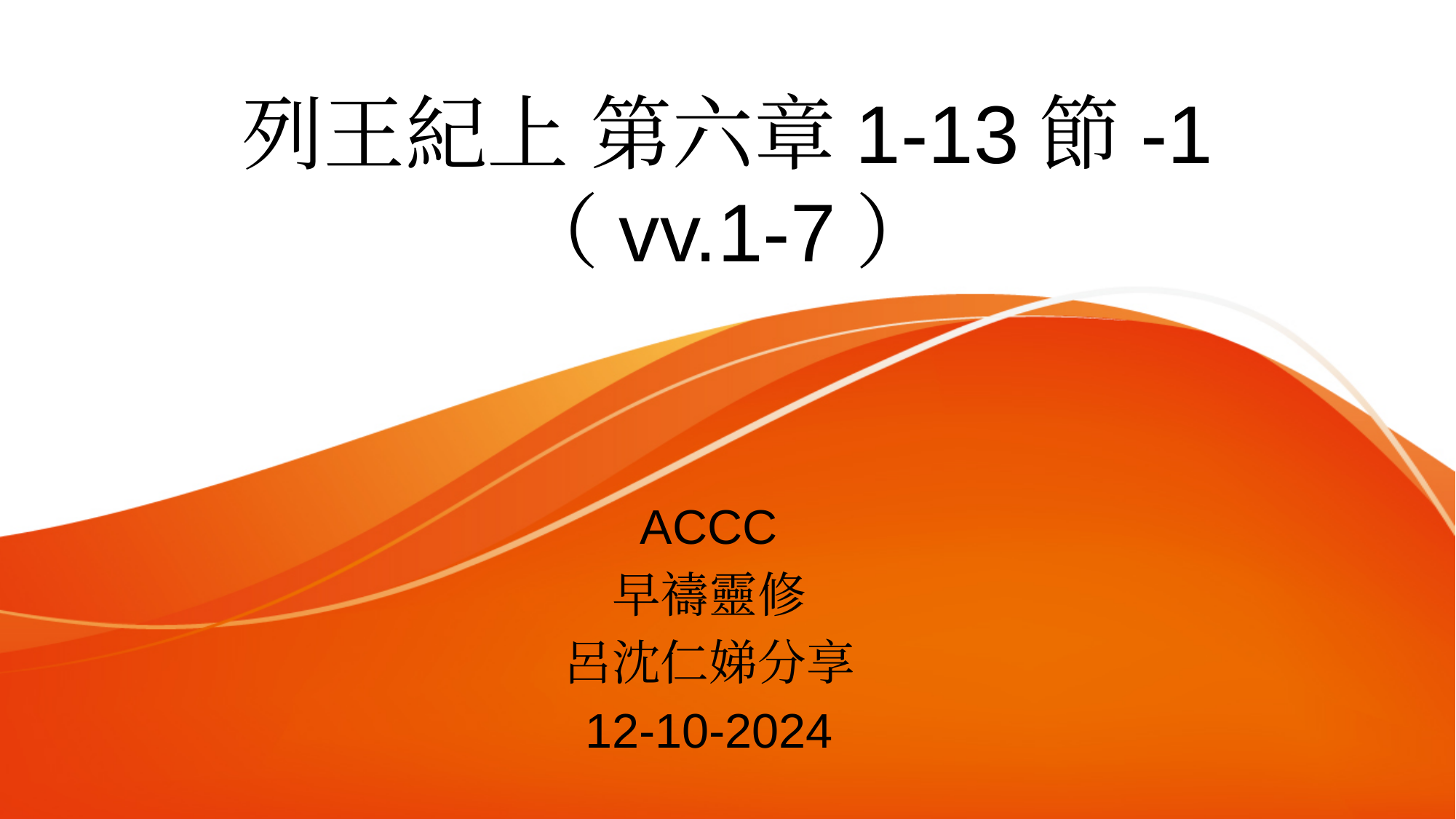

# 列王紀上 第六章1-13節-1 （vv.1-7）

ACCC
早禱靈修
呂沈仁娣分享
12-10-2024